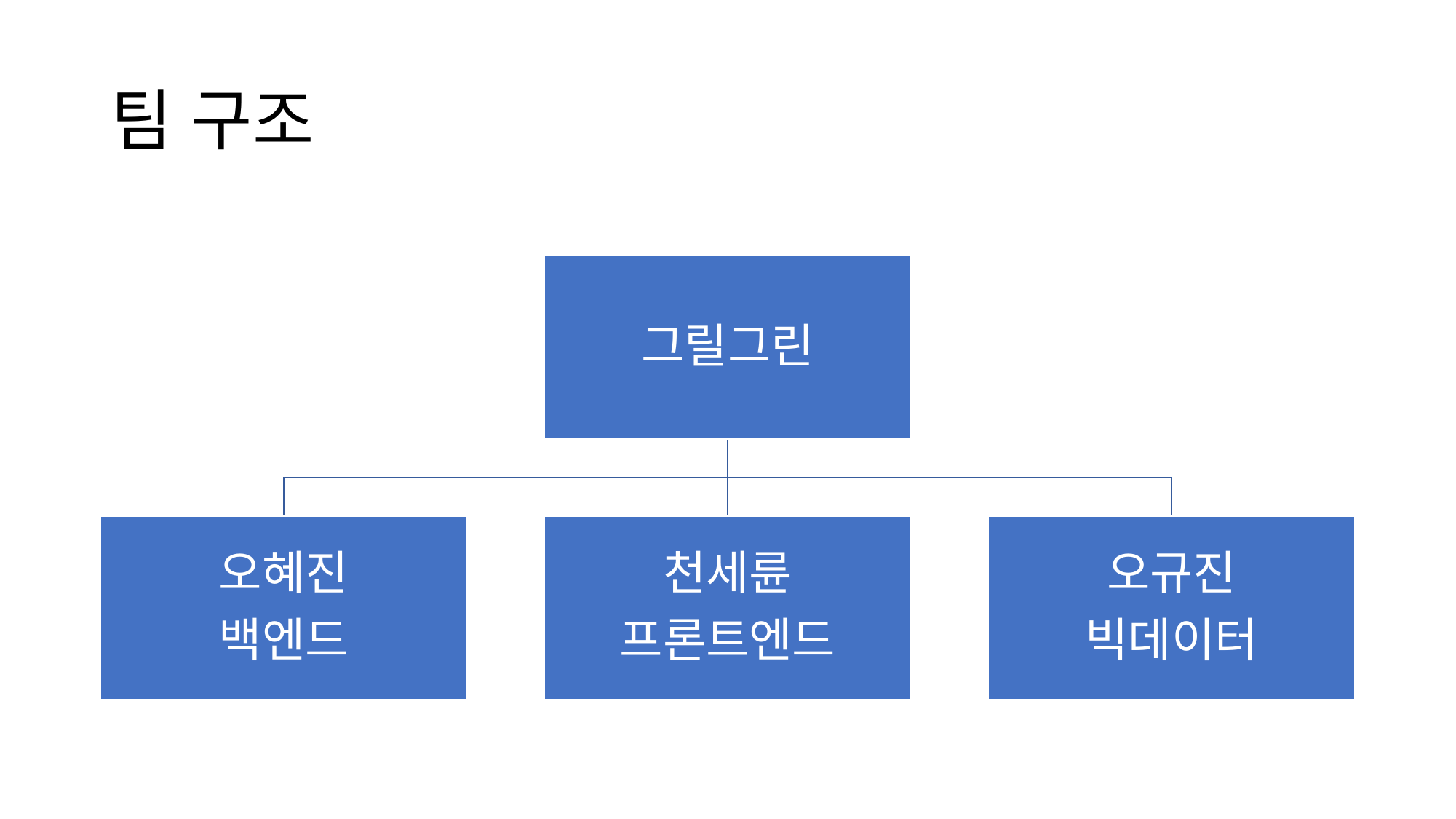

# 팀 구조
그릴그린
오혜진
백엔드
천세륜
프론트엔드
오규진
빅데이터